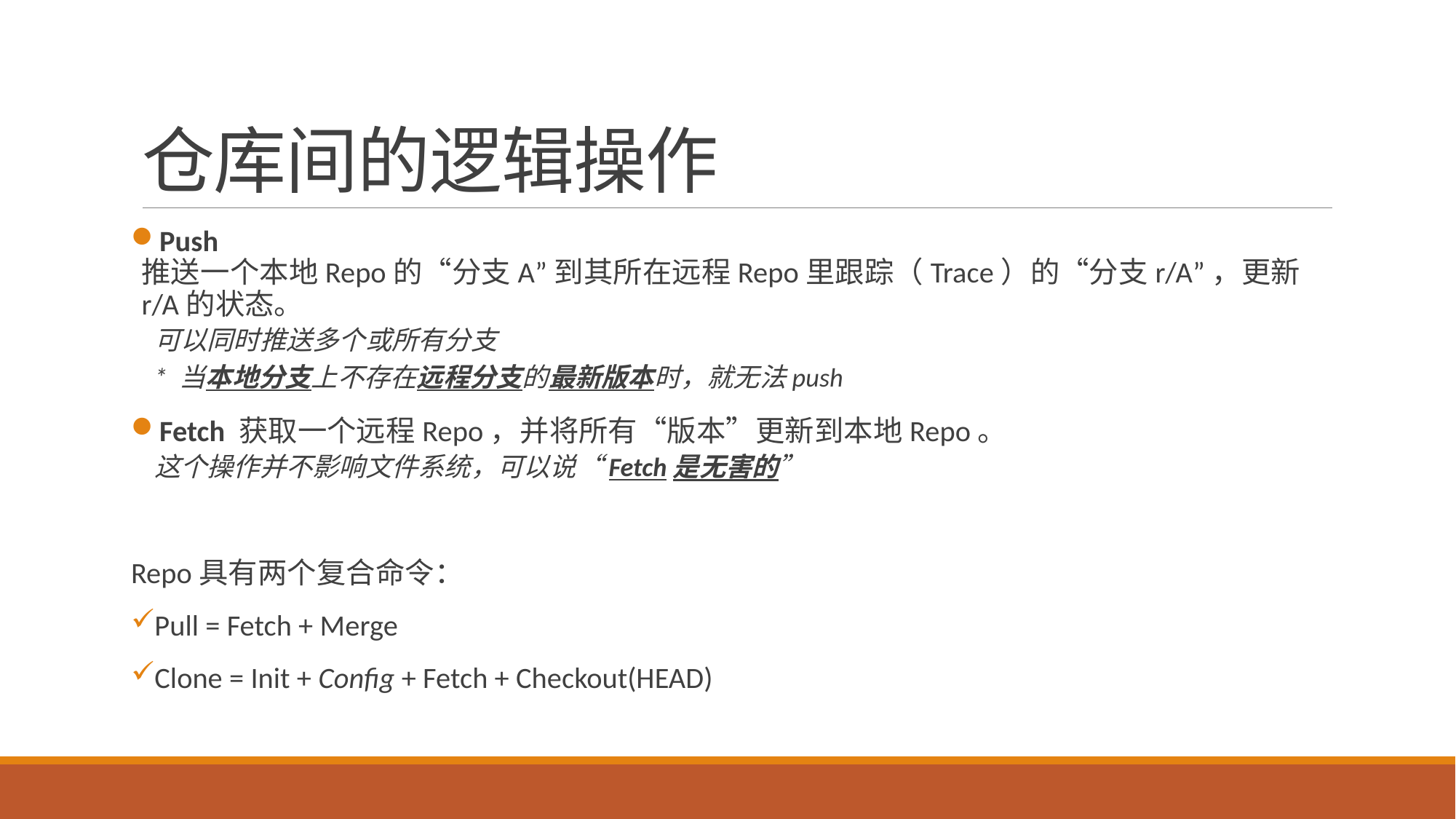

# 仓库间的逻辑操作
Push 推送一个本地Repo的“分支A”到其所在远程Repo里跟踪（Trace）的“分支r/A”，更新r/A的状态。
可以同时推送多个或所有分支
* 当本地分支上不存在远程分支的最新版本时，就无法push
Fetch 获取一个远程Repo，并将所有“版本”更新到本地Repo。
这个操作并不影响文件系统，可以说“Fetch是无害的”

Repo具有两个复合命令：
Pull = Fetch + Merge
Clone = Init + Config + Fetch + Checkout(HEAD)